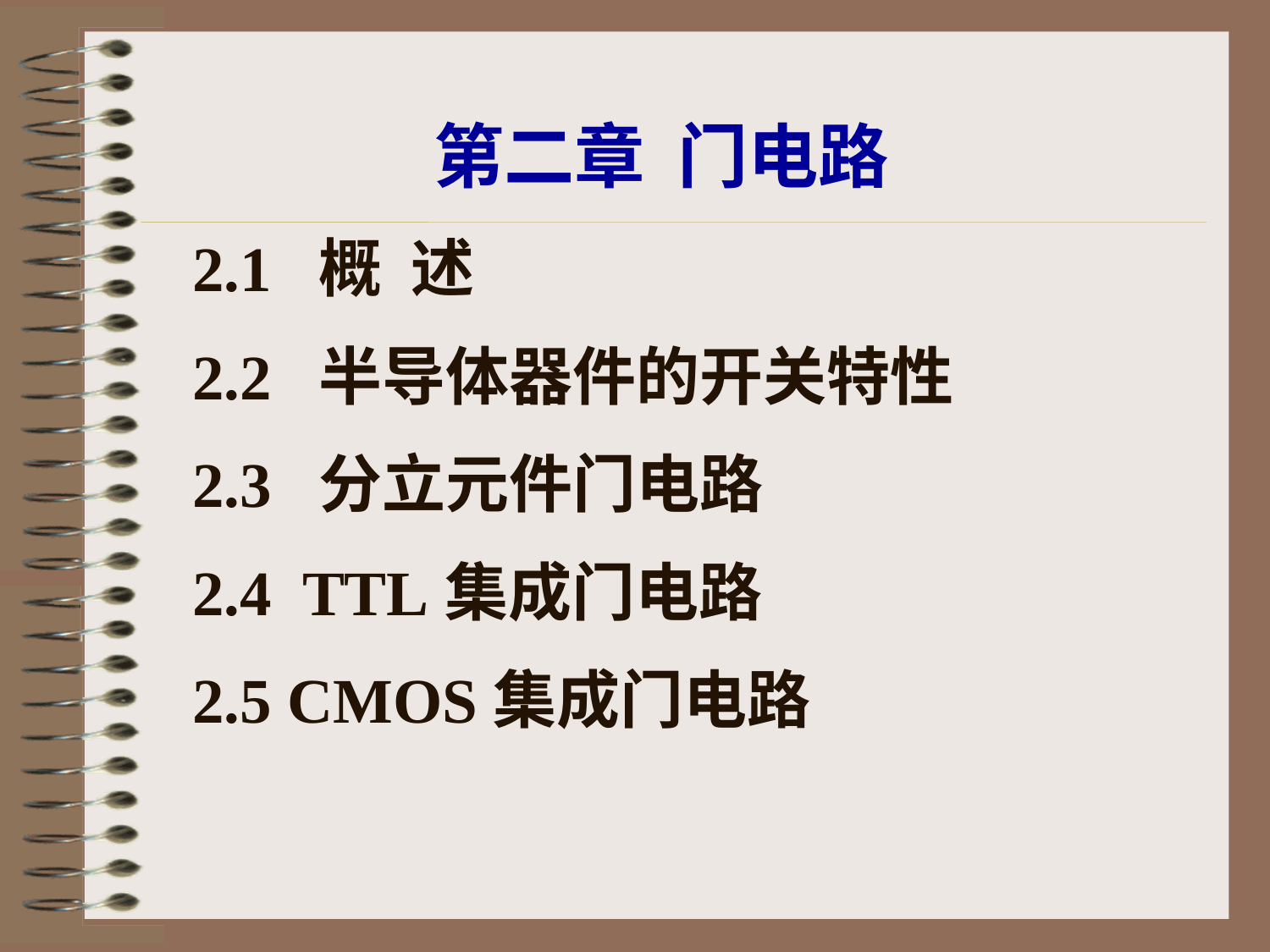

第二章  门电路
2.1  概  述
2.2  半导体器件的开关特性
2.3  分立元件门电路
2.4  TTL集成门电路
2.5 CMOS集成门电路